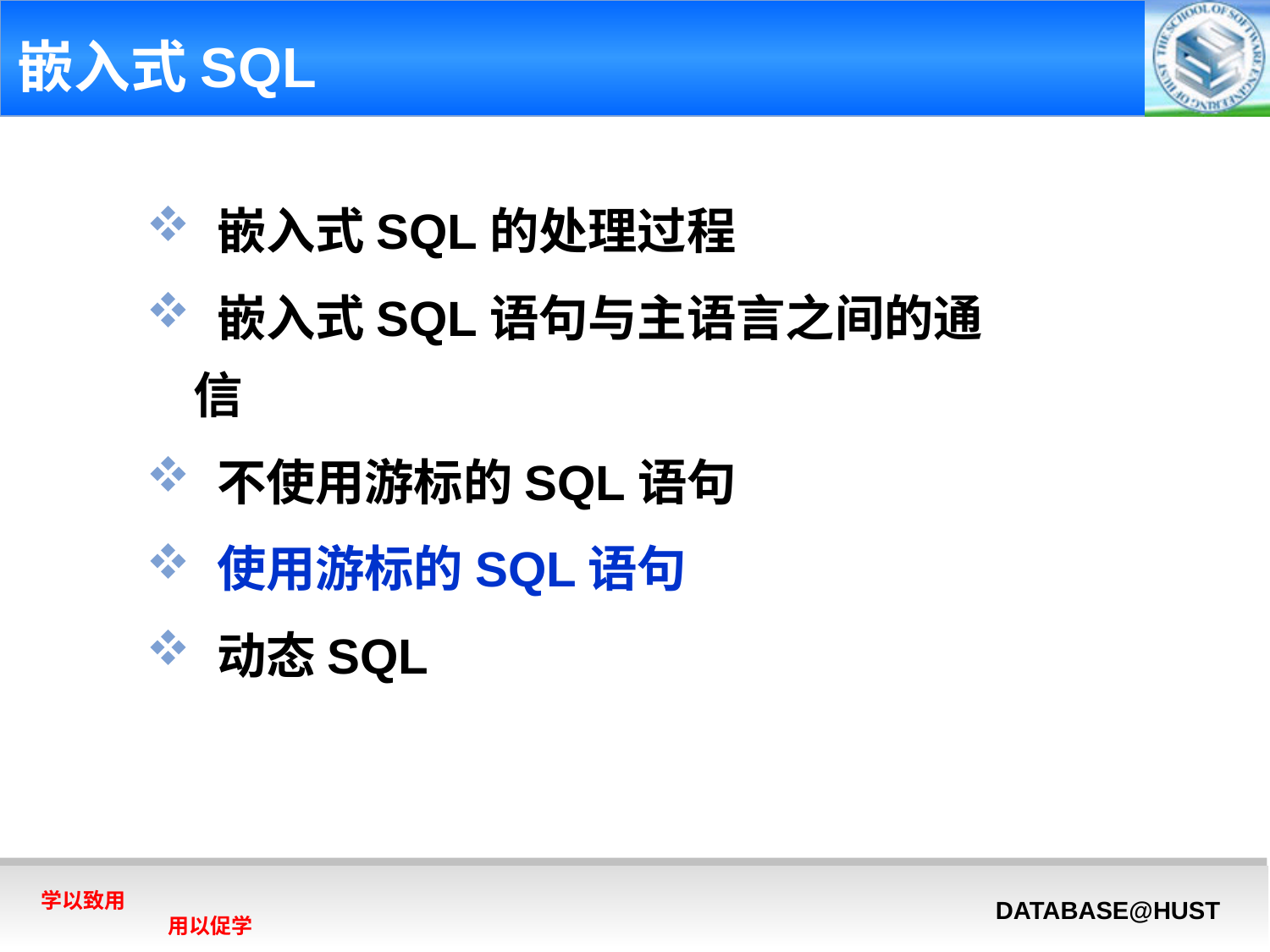

# 嵌入式SQL
 嵌入式SQL的处理过程
 嵌入式SQL语句与主语言之间的通信
 不使用游标的SQL语句
 使用游标的SQL语句
 动态SQL